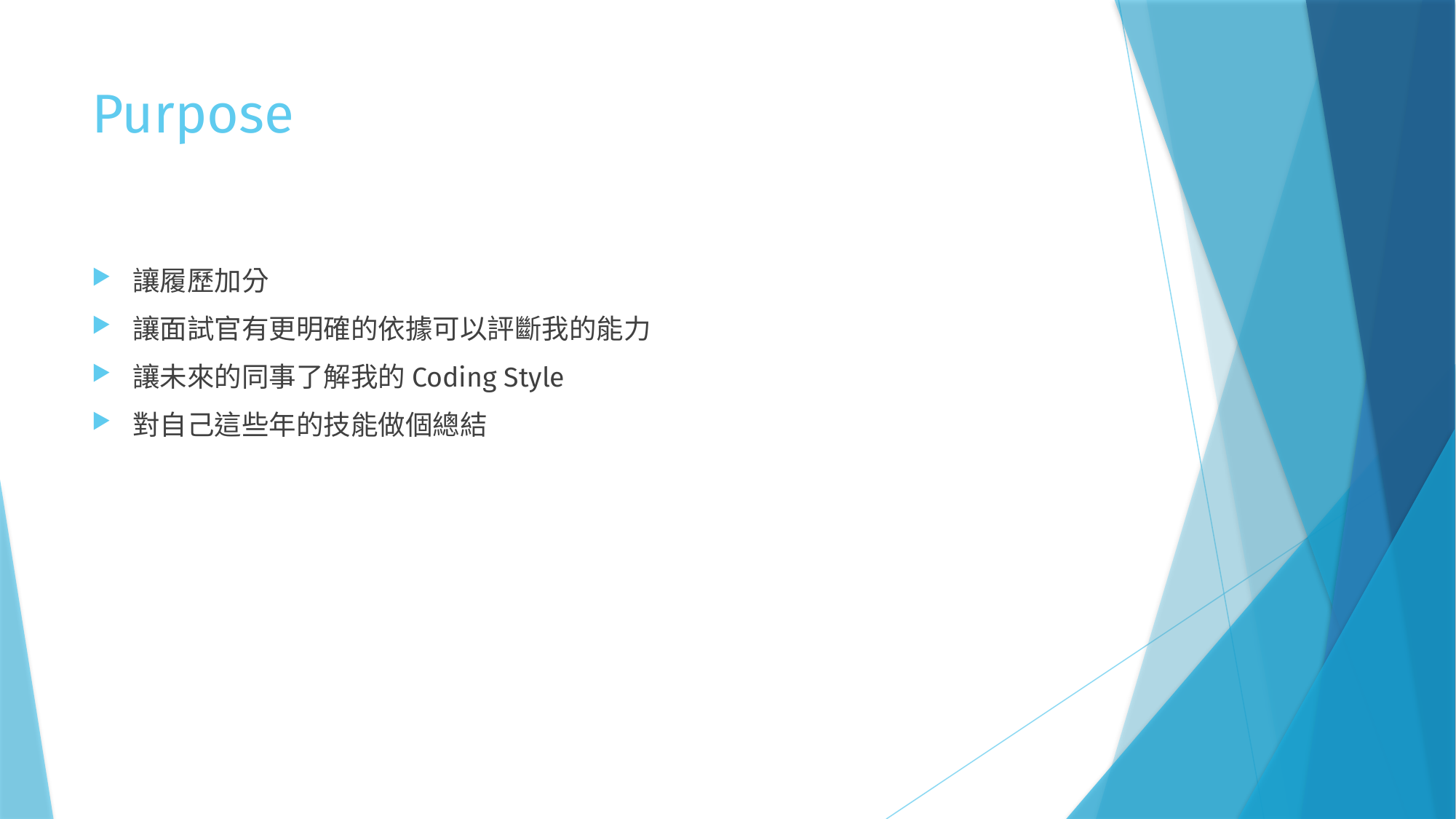

# Purpose
讓履歷加分
讓面試官有更明確的依據可以評斷我的能力
讓未來的同事了解我的Coding Style
對自己這些年的技能做個總結